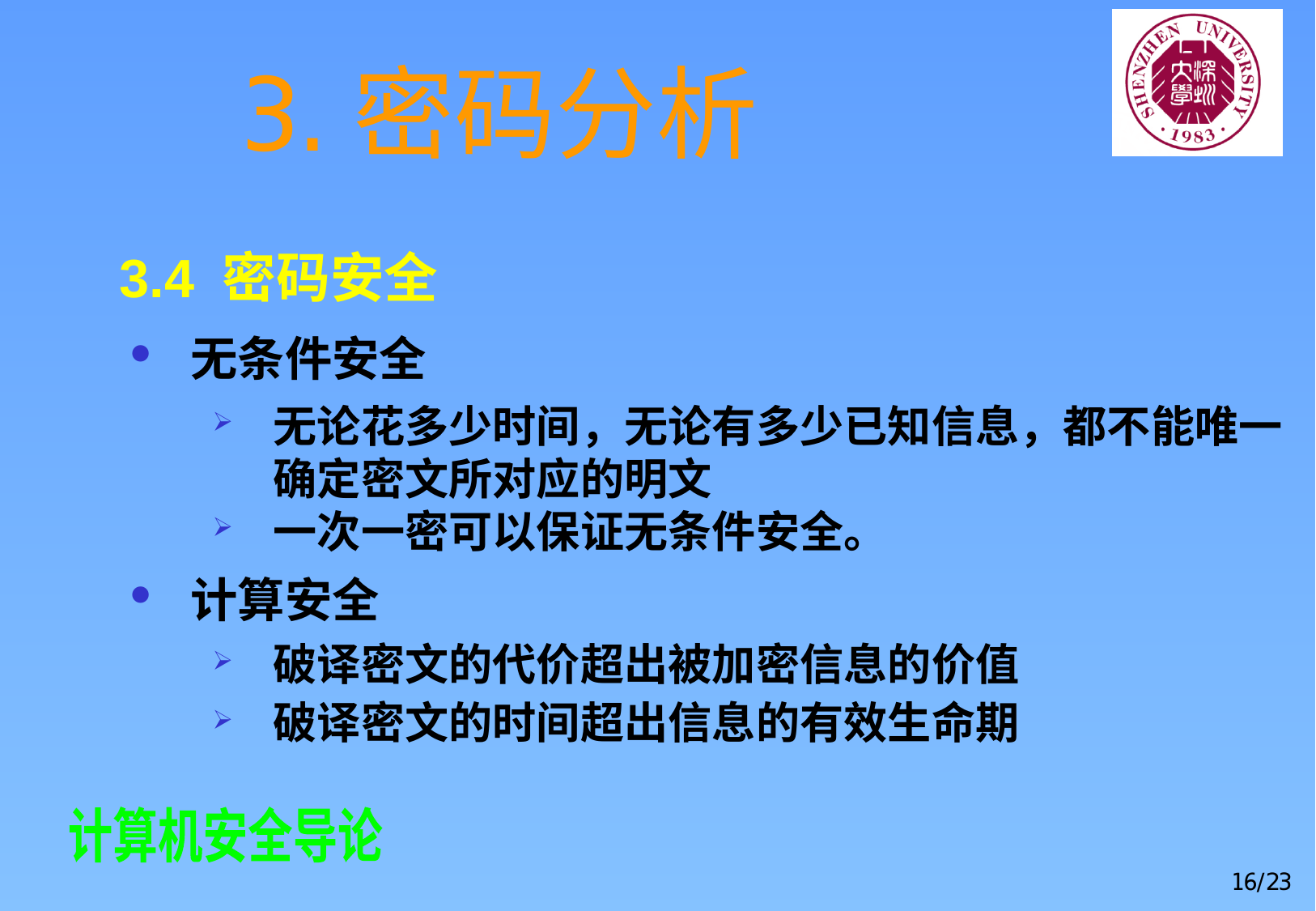

# 3.密码分析
3.4 密码安全
无条件安全
无论花多少时间，无论有多少已知信息，都不能唯一确定密文所对应的明文
一次一密可以保证无条件安全。
计算安全
破译密文的代价超出被加密信息的价值
破译密文的时间超出信息的有效生命期

16/23